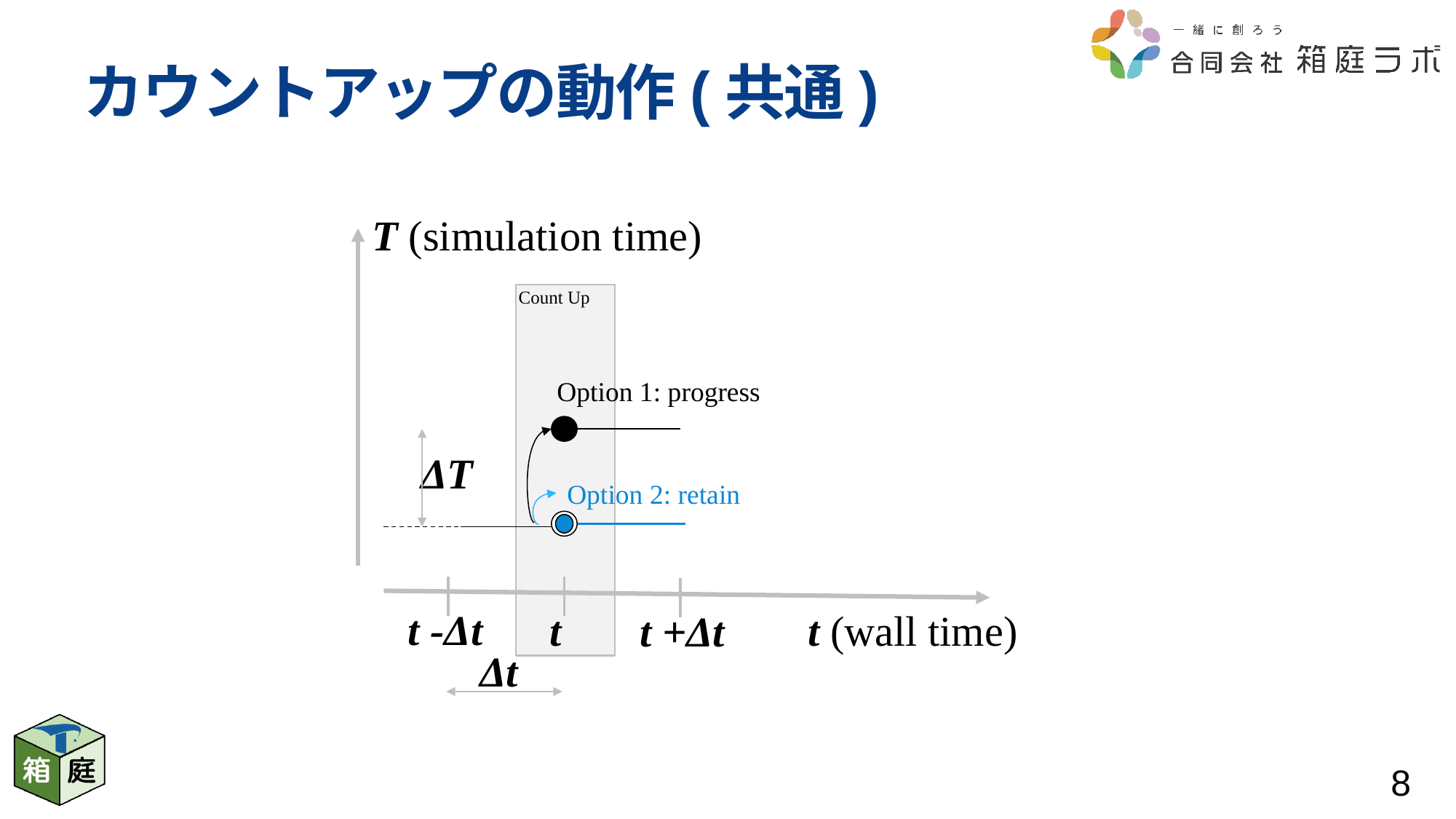

# カウントアップの動作(共通)
T (simulation time)
Count Up

Option 1: progress

ΔT
Option 2: retain

t -Δt
t
t (wall time)
t +Δt
Δt
8